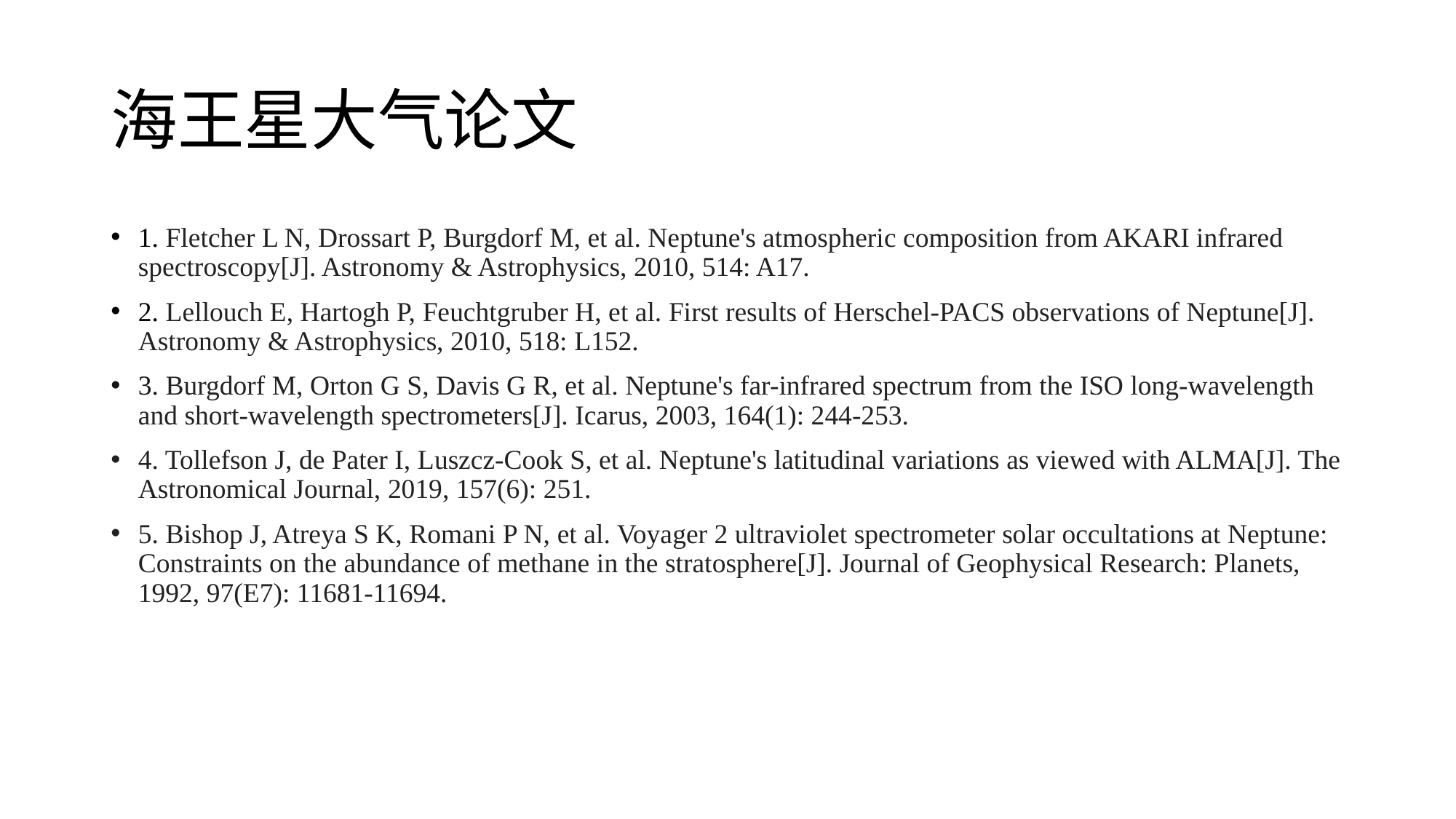

# 海王星大气论文
1. Fletcher L N, Drossart P, Burgdorf M, et al. Neptune's atmospheric composition from AKARI infrared spectroscopy[J]. Astronomy & Astrophysics, 2010, 514: A17.
2. Lellouch E, Hartogh P, Feuchtgruber H, et al. First results of Herschel-PACS observations of Neptune[J]. Astronomy & Astrophysics, 2010, 518: L152.
3. Burgdorf M, Orton G S, Davis G R, et al. Neptune's far-infrared spectrum from the ISO long-wavelength and short-wavelength spectrometers[J]. Icarus, 2003, 164(1): 244-253.
4. Tollefson J, de Pater I, Luszcz-Cook S, et al. Neptune's latitudinal variations as viewed with ALMA[J]. The Astronomical Journal, 2019, 157(6): 251.
5. Bishop J, Atreya S K, Romani P N, et al. Voyager 2 ultraviolet spectrometer solar occultations at Neptune: Constraints on the abundance of methane in the stratosphere[J]. Journal of Geophysical Research: Planets, 1992, 97(E7): 11681-11694.